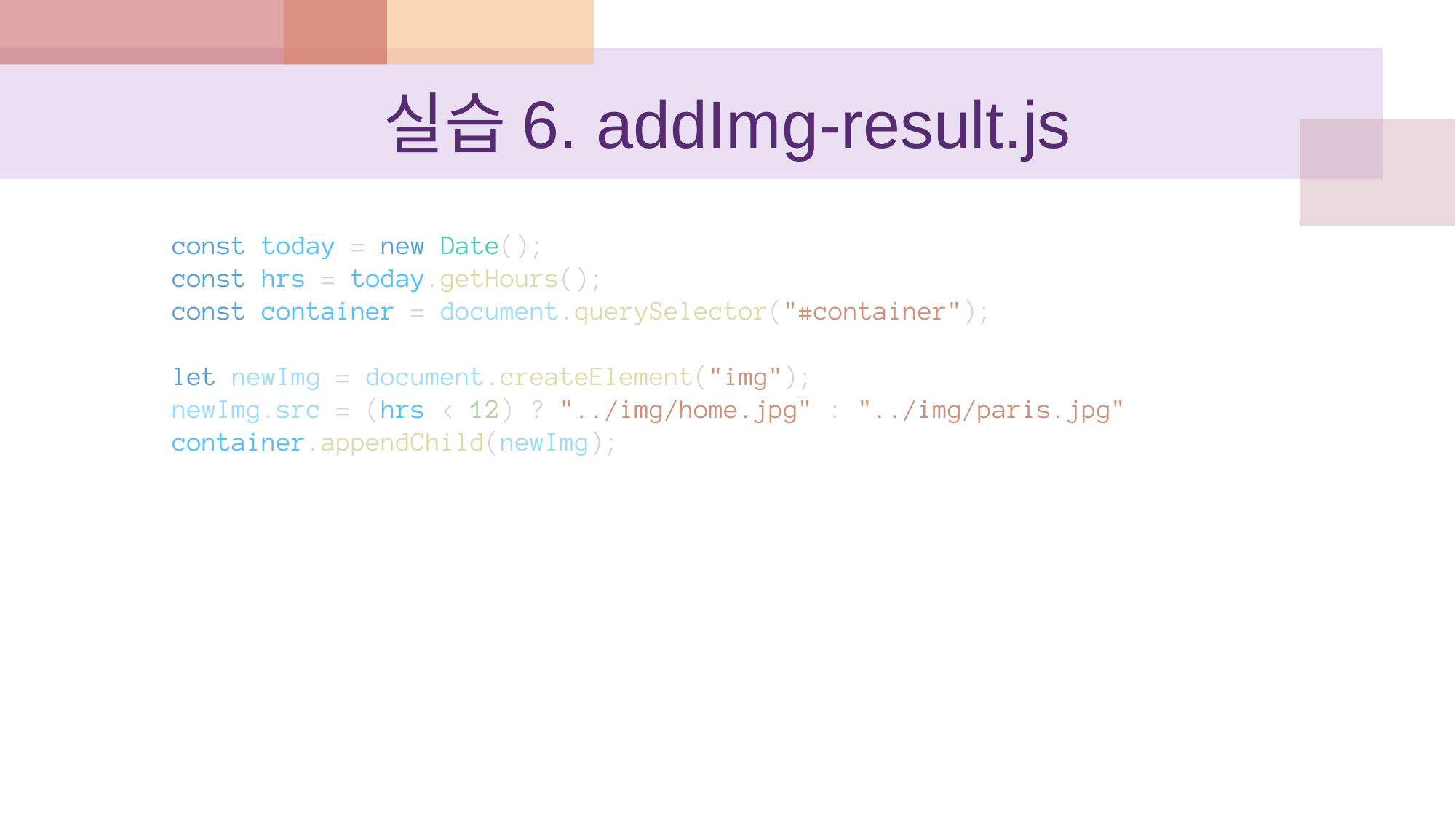

# 실습6. addImg-result.js
const today = new Date();
const hrs = today.getHours();
const container = document.querySelector("#container");
let newImg = document.createElement("img");
newImg.src = (hrs < 12) ? "../img/home.jpg" : "../img/paris.jpg"
container.appendChild(newImg);